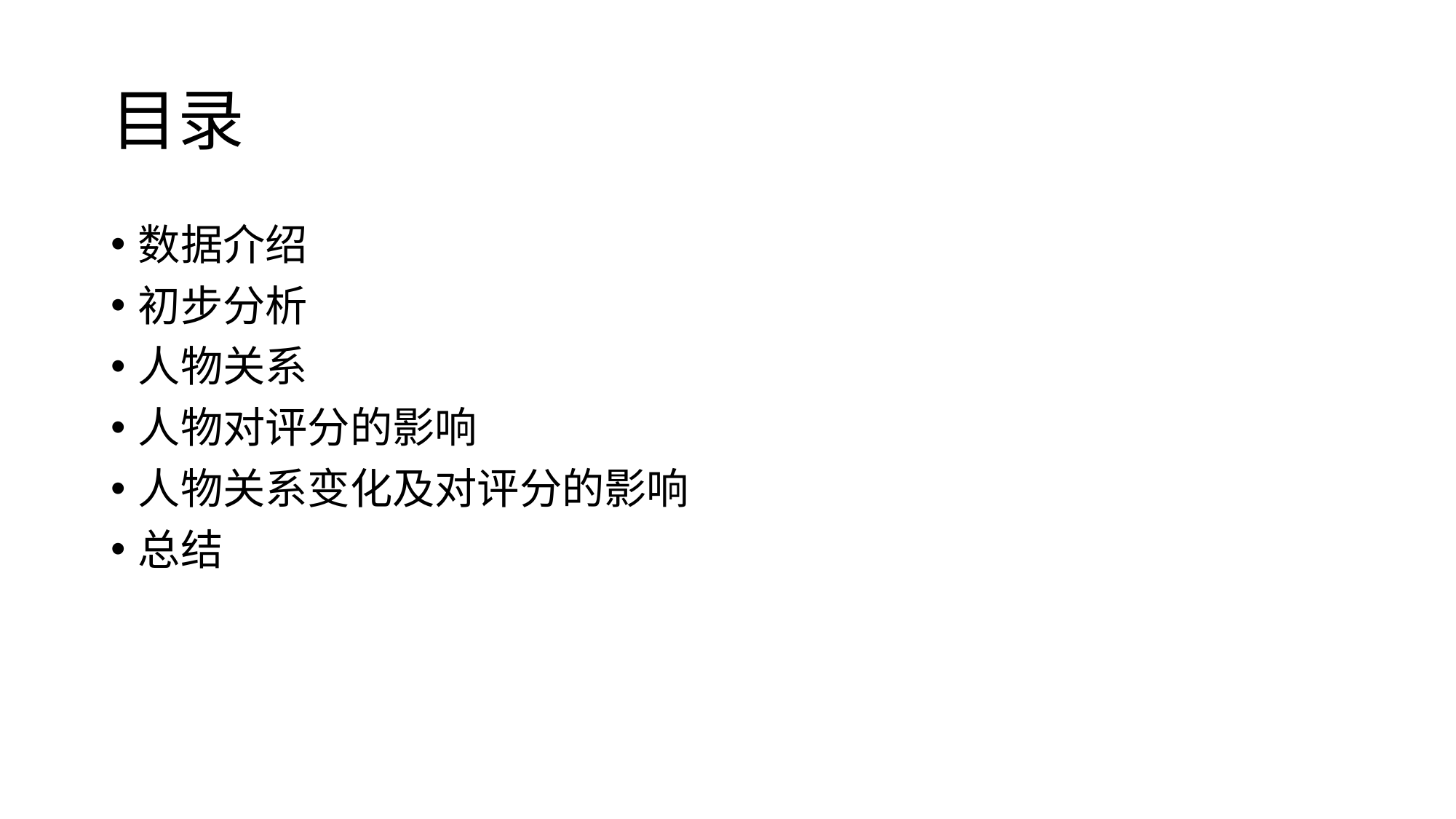

# 目录
数据介绍
初步分析
人物关系
人物对评分的影响
人物关系变化及对评分的影响
总结